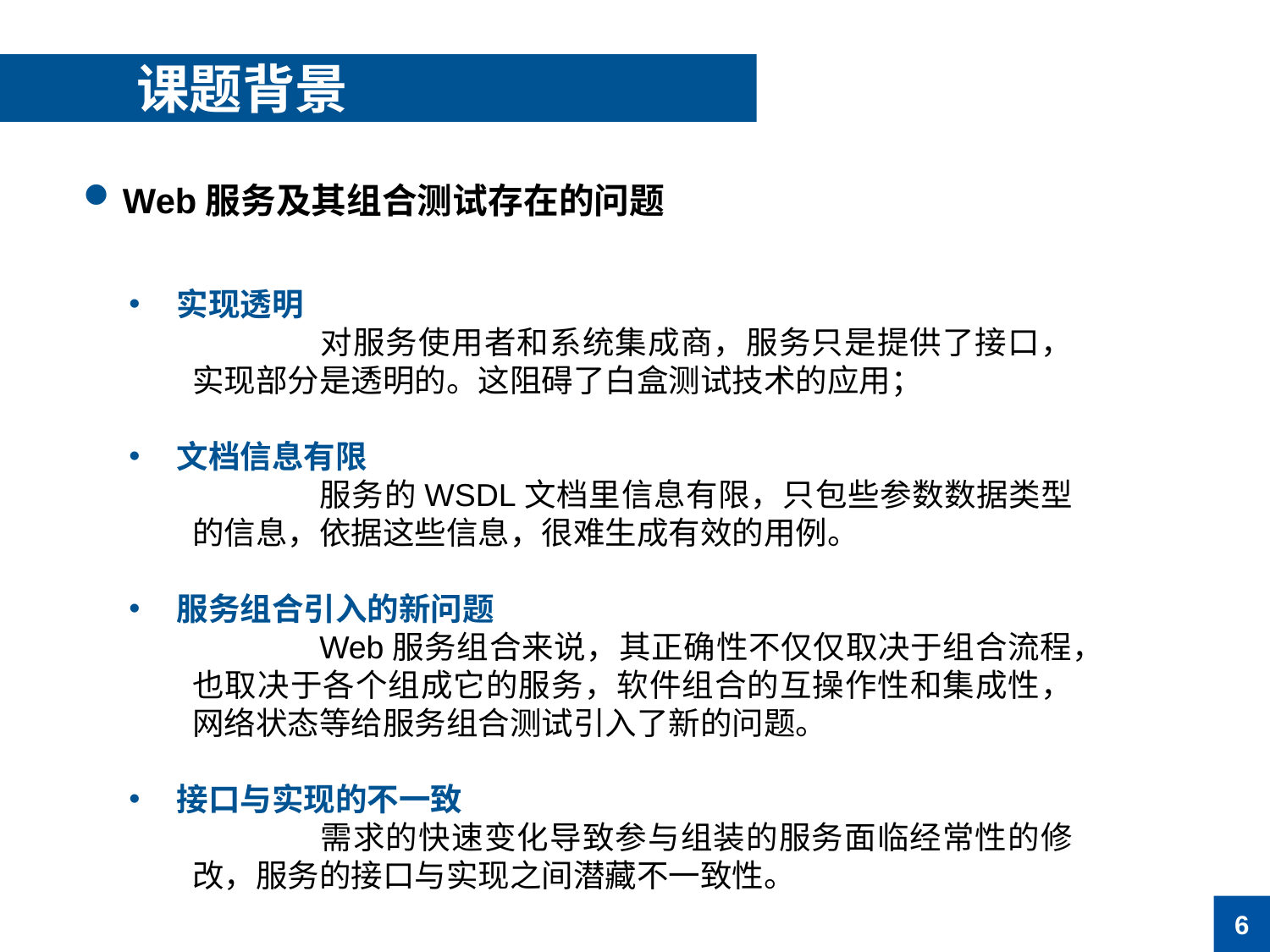

课题背景
Web服务及其组合测试存在的问题
实现透明
	对服务使用者和系统集成商，服务只是提供了接口，实现部分是透明的。这阻碍了白盒测试技术的应用；

文档信息有限
	服务的WSDL文档里信息有限，只包些参数数据类型的信息，依据这些信息，很难生成有效的用例。

服务组合引入的新问题
	Web服务组合来说，其正确性不仅仅取决于组合流程，也取决于各个组成它的服务，软件组合的互操作性和集成性，网络状态等给服务组合测试引入了新的问题。

接口与实现的不一致
	需求的快速变化导致参与组装的服务面临经常性的修改，服务的接口与实现之间潜藏不一致性。
6